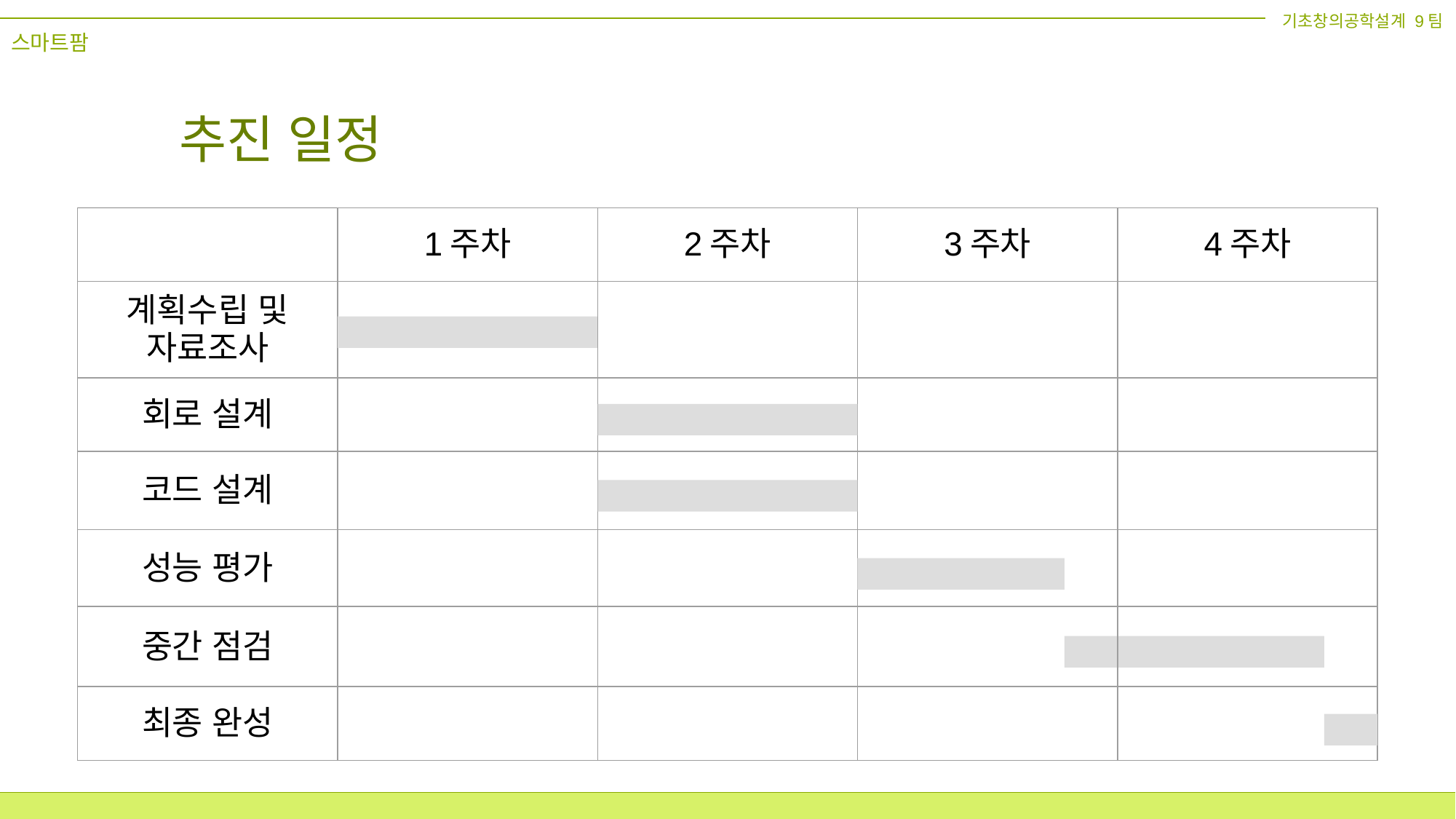

기초창의공학설계 9팀
스마트팜
# 추진 일정
|  | 1주차 | 2주차 | 3주차 | 4주차 |
| --- | --- | --- | --- | --- |
| 계획수립 및 자료조사 |  |  |  |  |
| 회로 설계 |  |  |  |  |
| 코드 설계 |  |  |  |  |
| 성능 평가 |  |  |  |  |
| 중간 점검 |  |  |  |  |
| 최종 완성 |  |  |  |  |

13
2023년 11월 13일
바닥글 추가